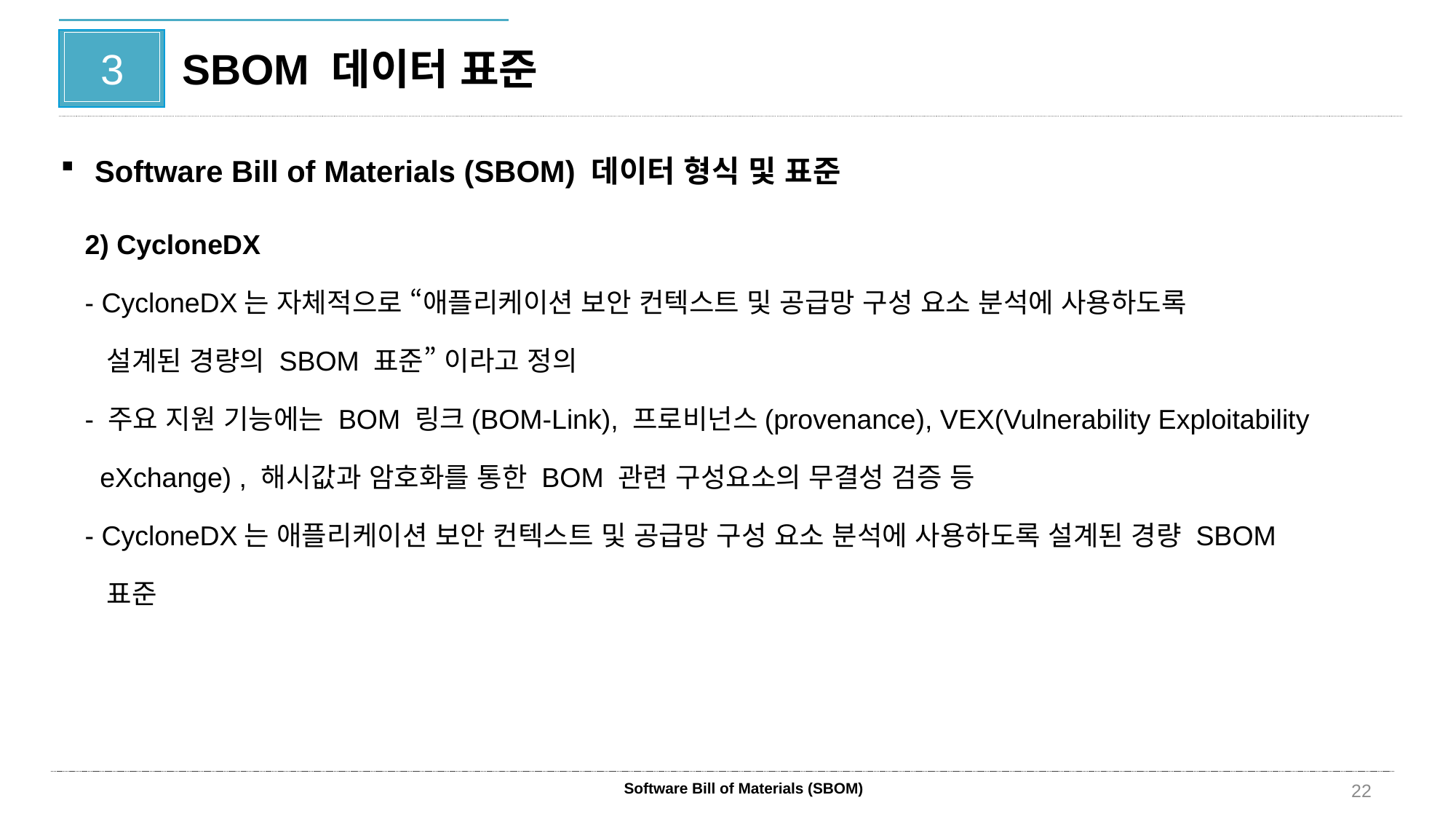

3
SBOM 데이터 표준
Software Bill of Materials (SBOM) 데이터 형식 및 표준
2) CycloneDX
- CycloneDX는 자체적으로 “애플리케이션 보안 컨텍스트 및 공급망 구성 요소 분석에 사용하도록
  설계된 경량의 SBOM 표준” 이라고 정의
- 주요 지원 기능에는 BOM 링크(BOM-Link), 프로비넌스(provenance), VEX(Vulnerability Exploitability
  eXchange) , 해시값과 암호화를 통한 BOM 관련 구성요소의 무결성 검증 등
- CycloneDX는 애플리케이션 보안 컨텍스트 및 공급망 구성 요소 분석에 사용하도록 설계된 경량 SBOM
  표준